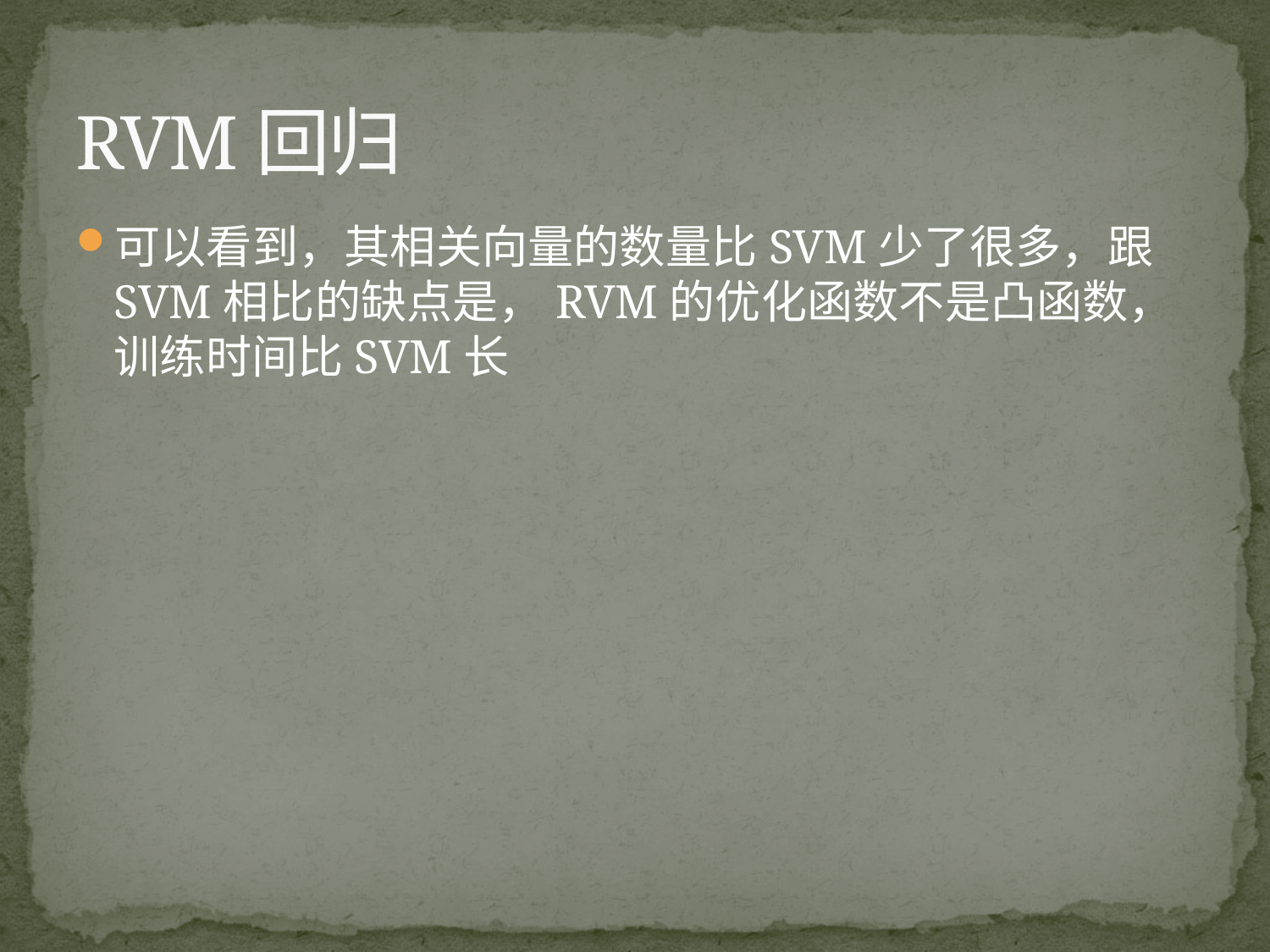

# RVM回归
可以看到，其相关向量的数量比SVM少了很多，跟SVM相比的缺点是，RVM的优化函数不是凸函数，训练时间比SVM长